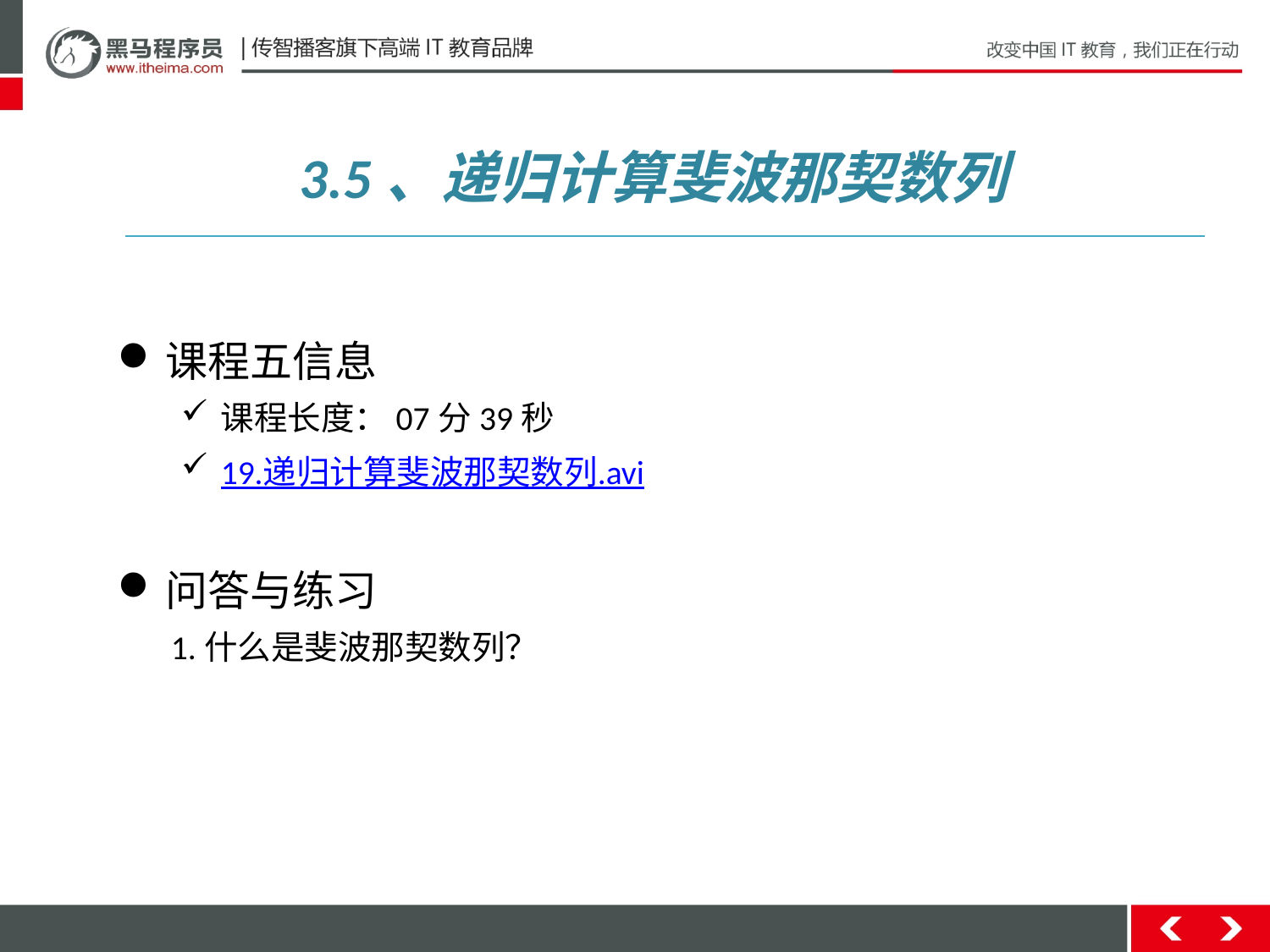

3.5、递归计算斐波那契数列

课程五信息
课程长度：07分39秒
19.递归计算斐波那契数列.avi

问答与练习
       1.什么是斐波那契数列？